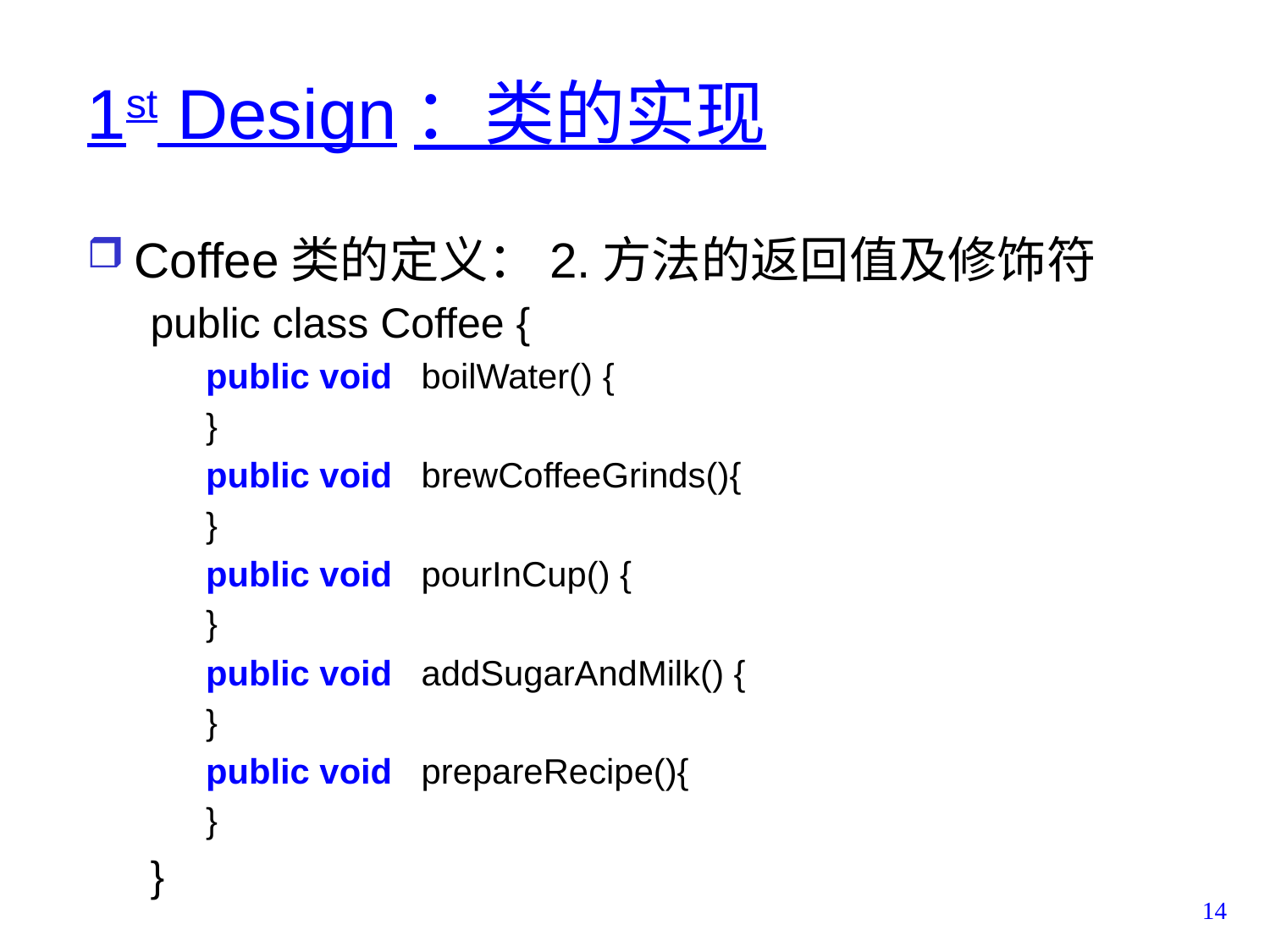

# 1st Design：类的实现
Coffee类的定义：2.方法的返回值及修饰符
public class Coffee {
public void   boilWater() {
}
public void   brewCoffeeGrinds(){
}
public void   pourInCup() {
}
public void   addSugarAndMilk() {
}
public void   prepareRecipe(){
}
}
14